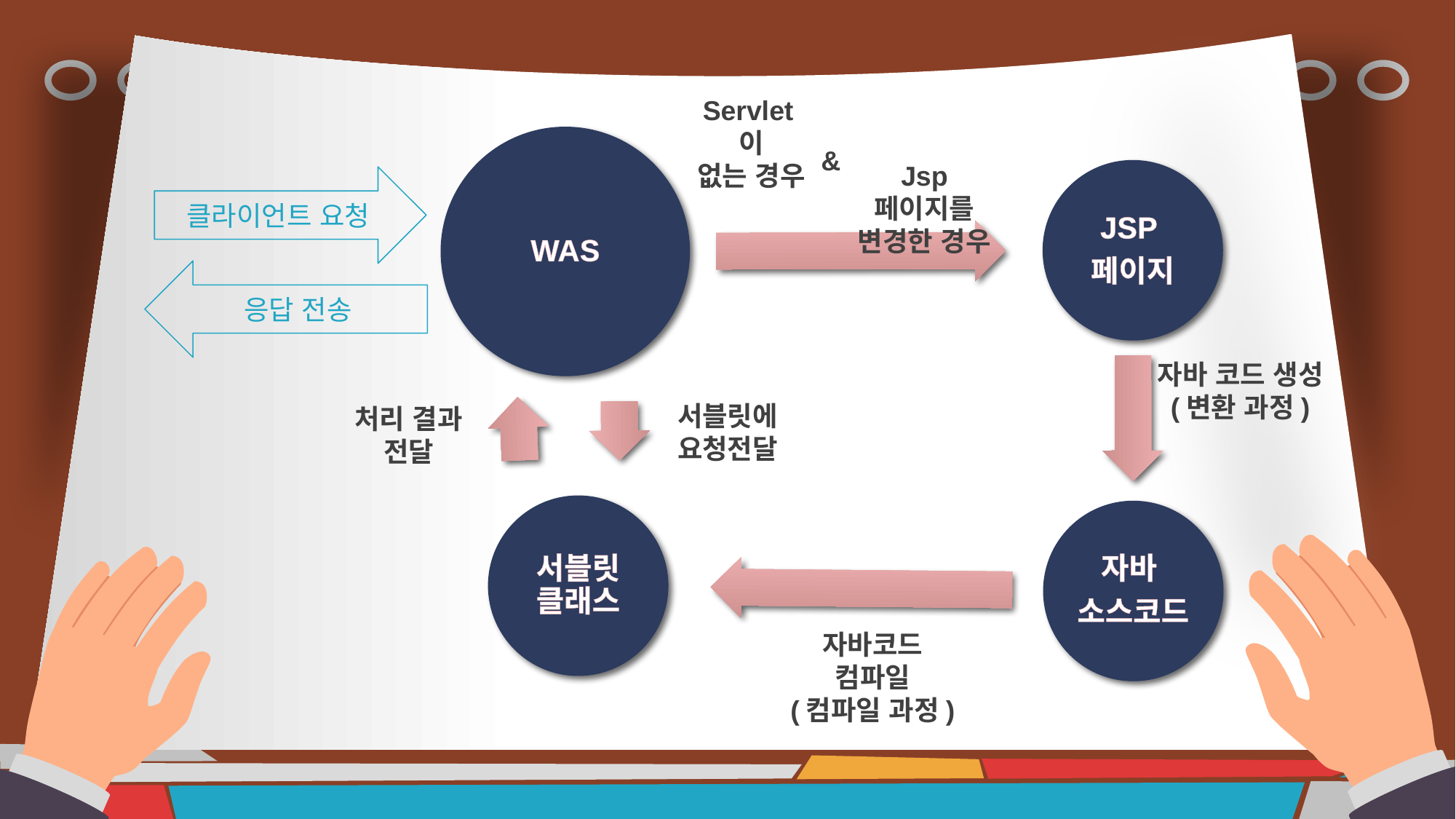

Servlet이
없는 경우
WAS
&
Jsp 페이지를
변경한 경우

JSP
페이지
클라이언트 요청

응답 전송
자바 코드 생성
(변환 과정)

서블릿에
요청전달
처리 결과
전달

서블릿 클래스
자바
소스코드

자바코드 컴파일
(컴파일 과정)